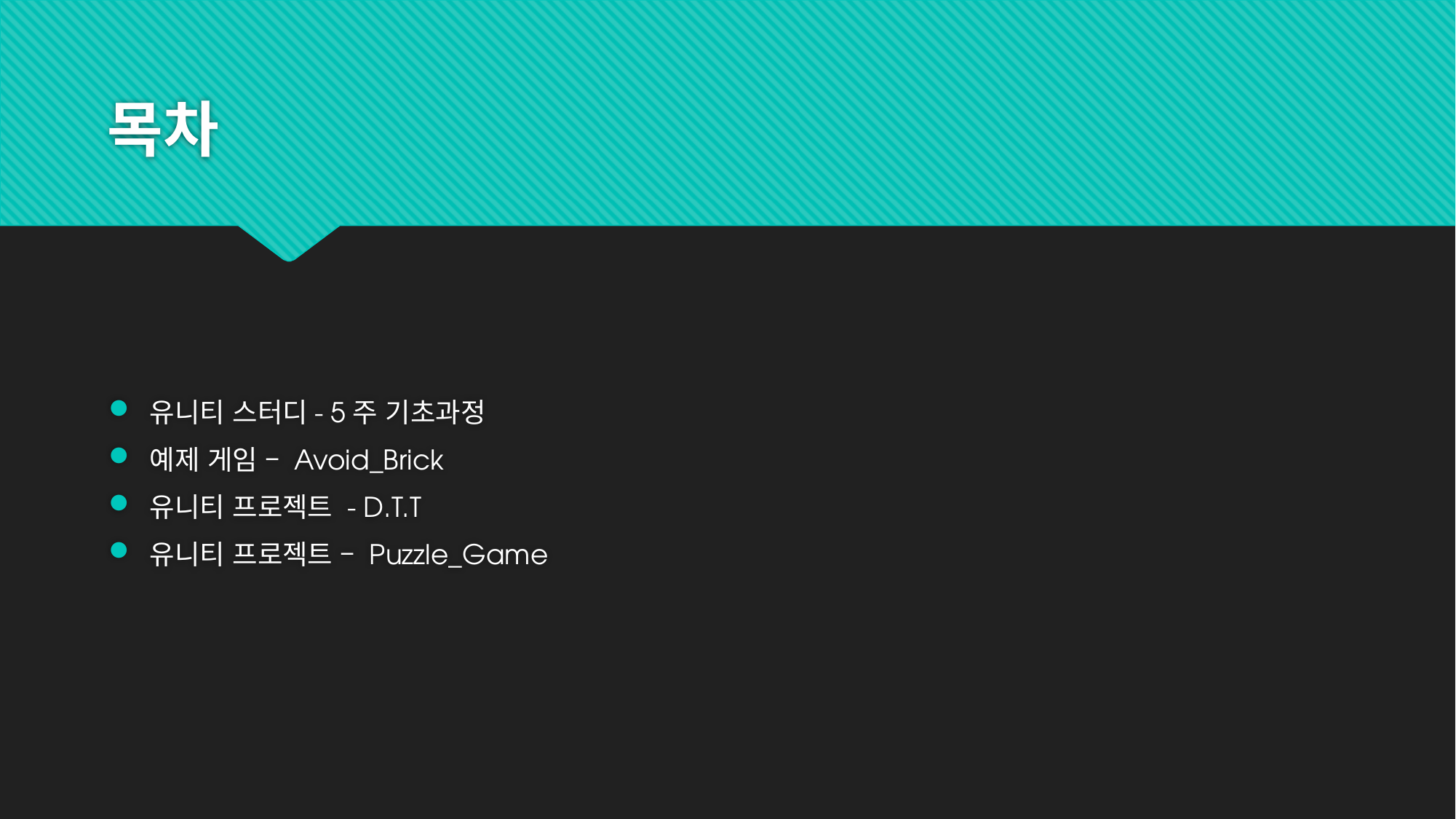

# 목차
유니티 스터디- 5주 기초과정
예제 게임 – Avoid_Brick
유니티 프로젝트 - D.T.T
유니티 프로젝트 – Puzzle_Game